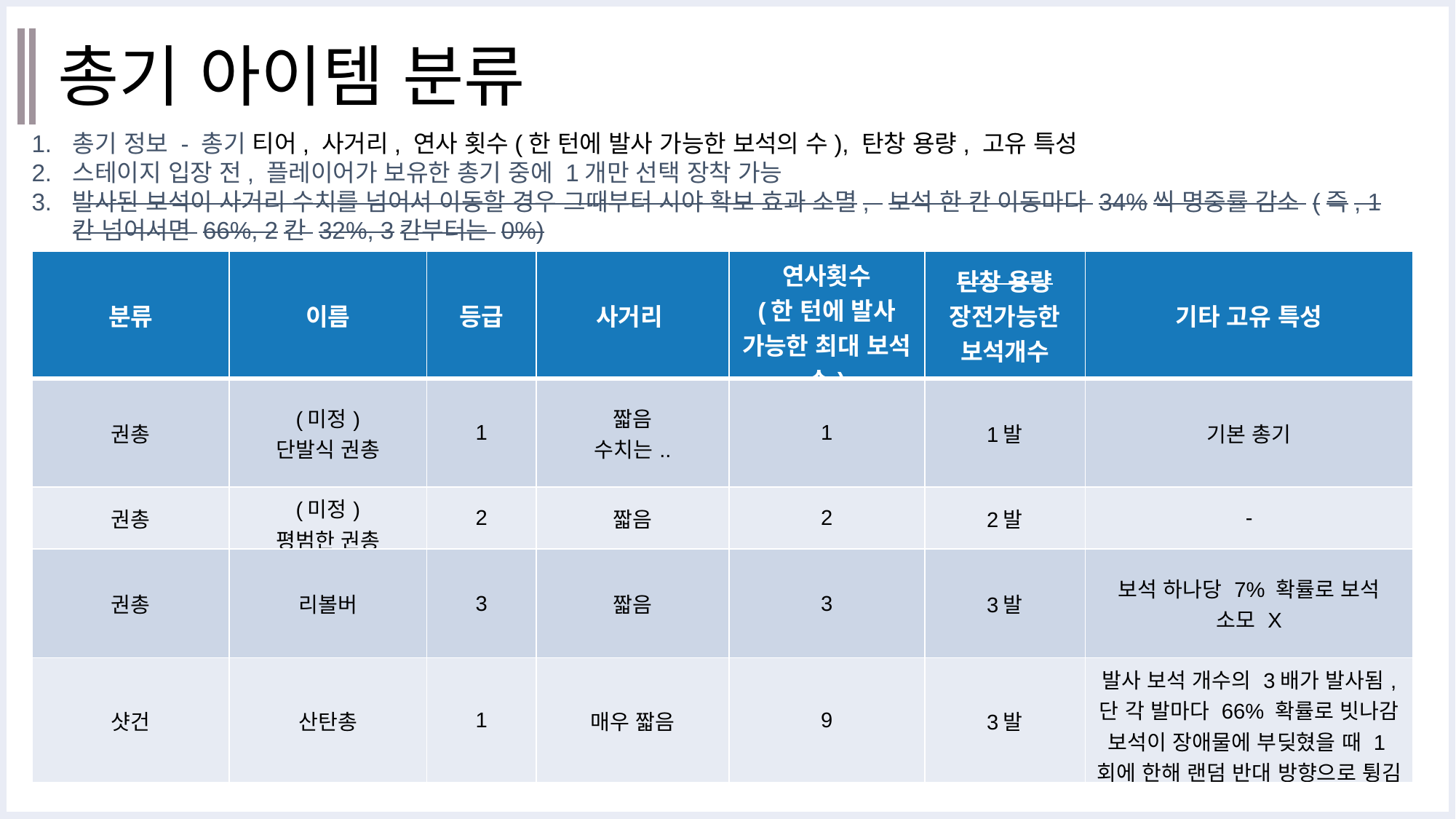

# 총기 아이템 분류
총기 정보 - 총기 티어, 사거리, 연사 횟수(한 턴에 발사 가능한 보석의 수), 탄창 용량, 고유 특성
스테이지 입장 전, 플레이어가 보유한 총기 중에 1개만 선택 장착 가능
발사된 보석이 사거리 수치를 넘어서 이동할 경우 그때부터 시야 확보 효과 소멸,  보석 한 칸 이동마다 34%씩 명중률 감소 (즉, 1칸 넘어서면 66%, 2칸 32%, 3칸부터는 0%)
| 분류 | 이름 | 등급 | 사거리 | 연사횟수 (한 턴에 발사 가능한 최대 보석 수) | 탄창 용량 장전가능한 보석개수 | 기타 고유 특성 |
| --- | --- | --- | --- | --- | --- | --- |
| 권총 | (미정) 단발식 권총 | 1 | 짧음 수치는.. | 1 | 1발 | 기본 총기 |
| 권총 | (미정) 평범한 권총 | 2 | 짧음 | 2 | 2발 | - |
| 권총 | 리볼버 | 3 | 짧음 | 3 | 3발 | 보석 하나당 7% 확률로 보석 소모 X |
| 샷건 | 산탄총 | 1 | 매우 짧음 | 9 | 3발 | 발사 보석 개수의 3배가 발사됨, 단 각 발마다 66% 확률로 빗나감 보석이 장애물에 부딪혔을 때 1회에 한해 랜덤 반대 방향으로 튕김 |